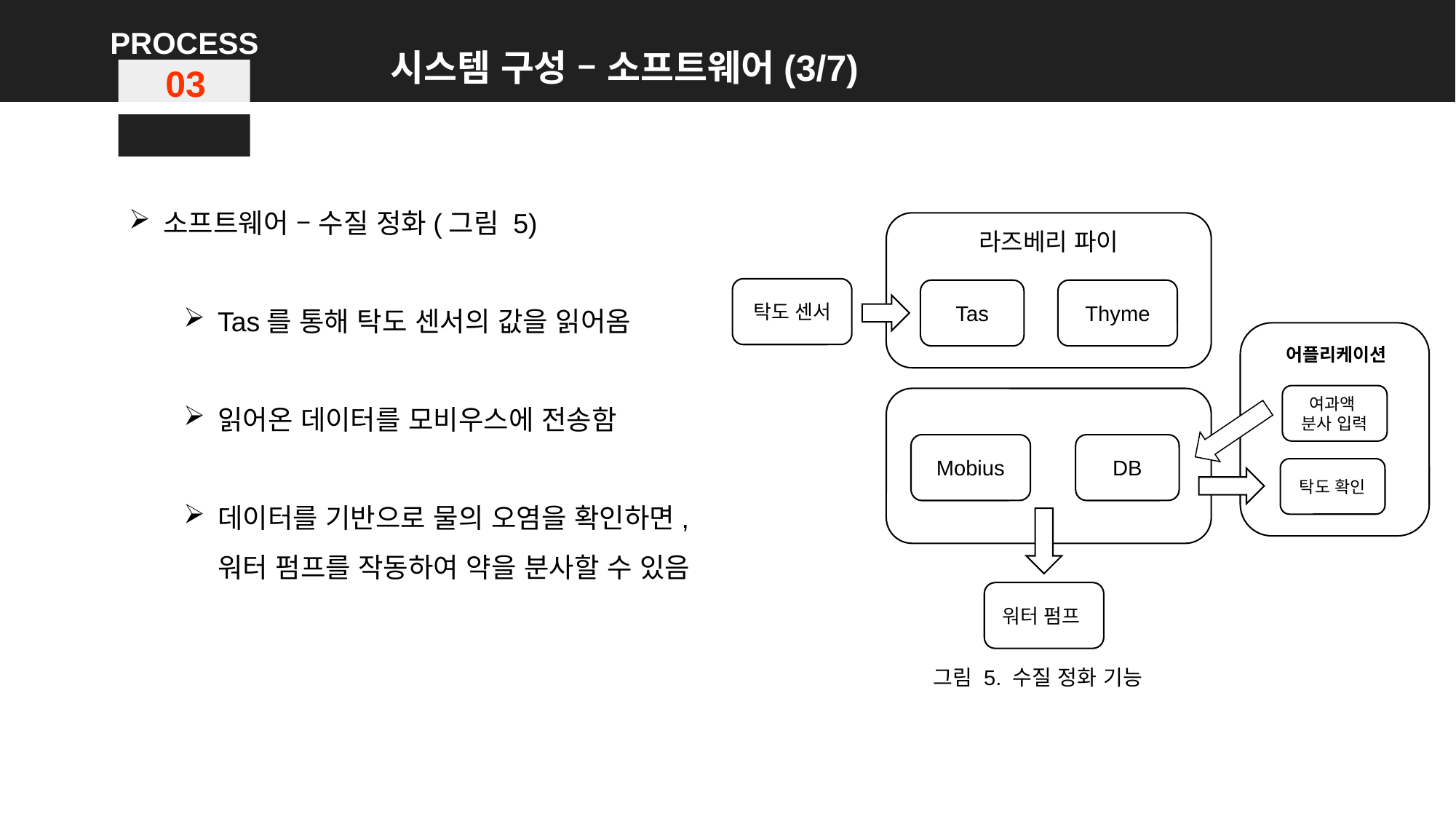

PROCESS
시스템 구성 – 소프트웨어(3/7)
03

소프트웨어 – 수질 정화(그림 5)

Tas를 통해 탁도 센서의 값을 읽어옴

읽어온 데이터를 모비우스에 전송함

데이터를 기반으로 물의 오염을 확인하면, 워터 펌프를 작동하여 약을 분사할 수 있음

라즈베리 파이

탁도 센서
Tas
Thyme

어플리케이션
여과액
분사 입력

Mobius
DB
탁도 확인

워터 펌프
그림 5. 수질 정화 기능